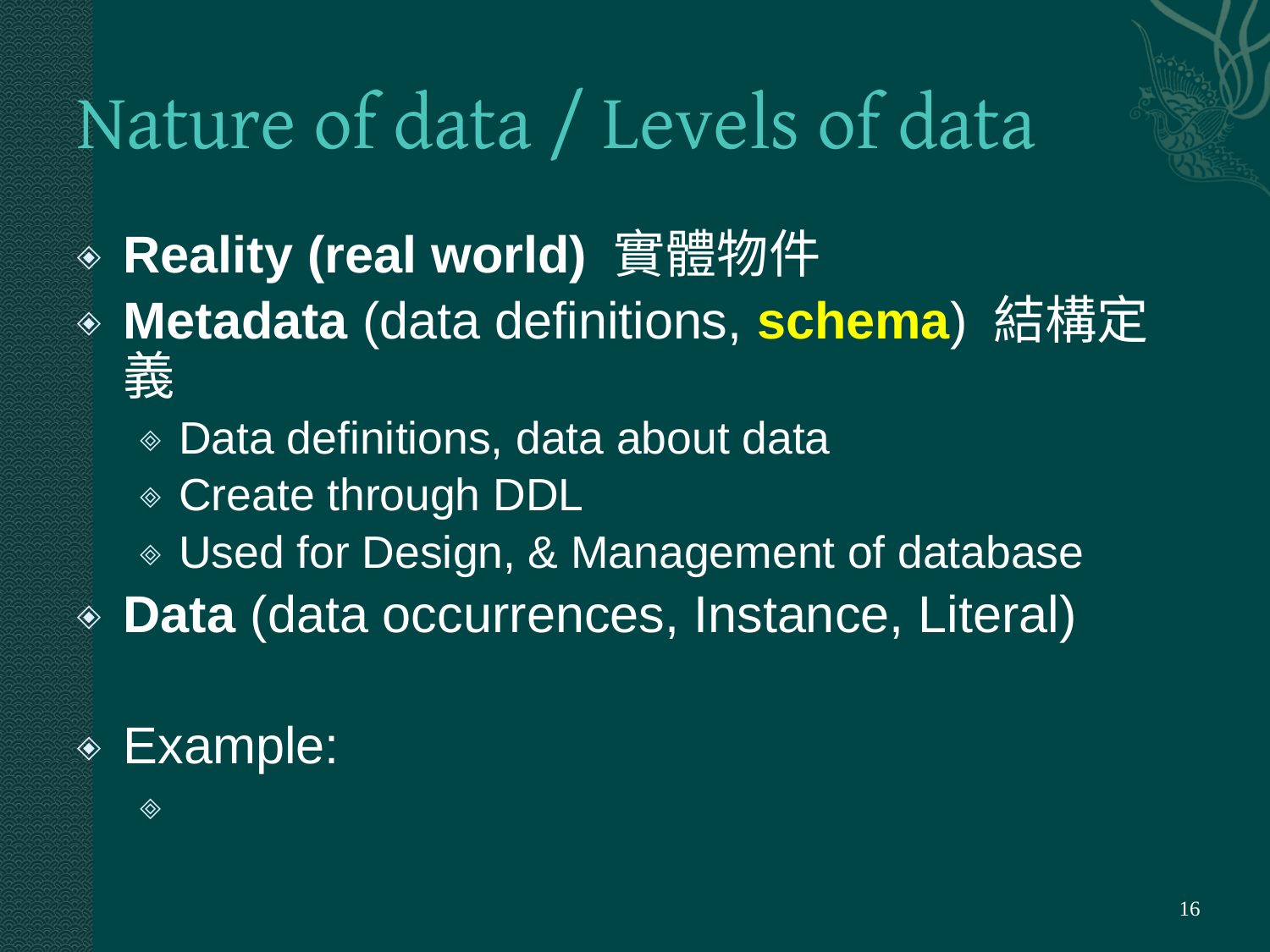

# Nature of data / Levels of data
Reality (real world) 實體物件
Metadata (data definitions, schema) 結構定義
Data definitions, data about data
Create through DDL
Used for Design, & Management of database
Data (data occurrences, Instance, Literal)

Example:

16